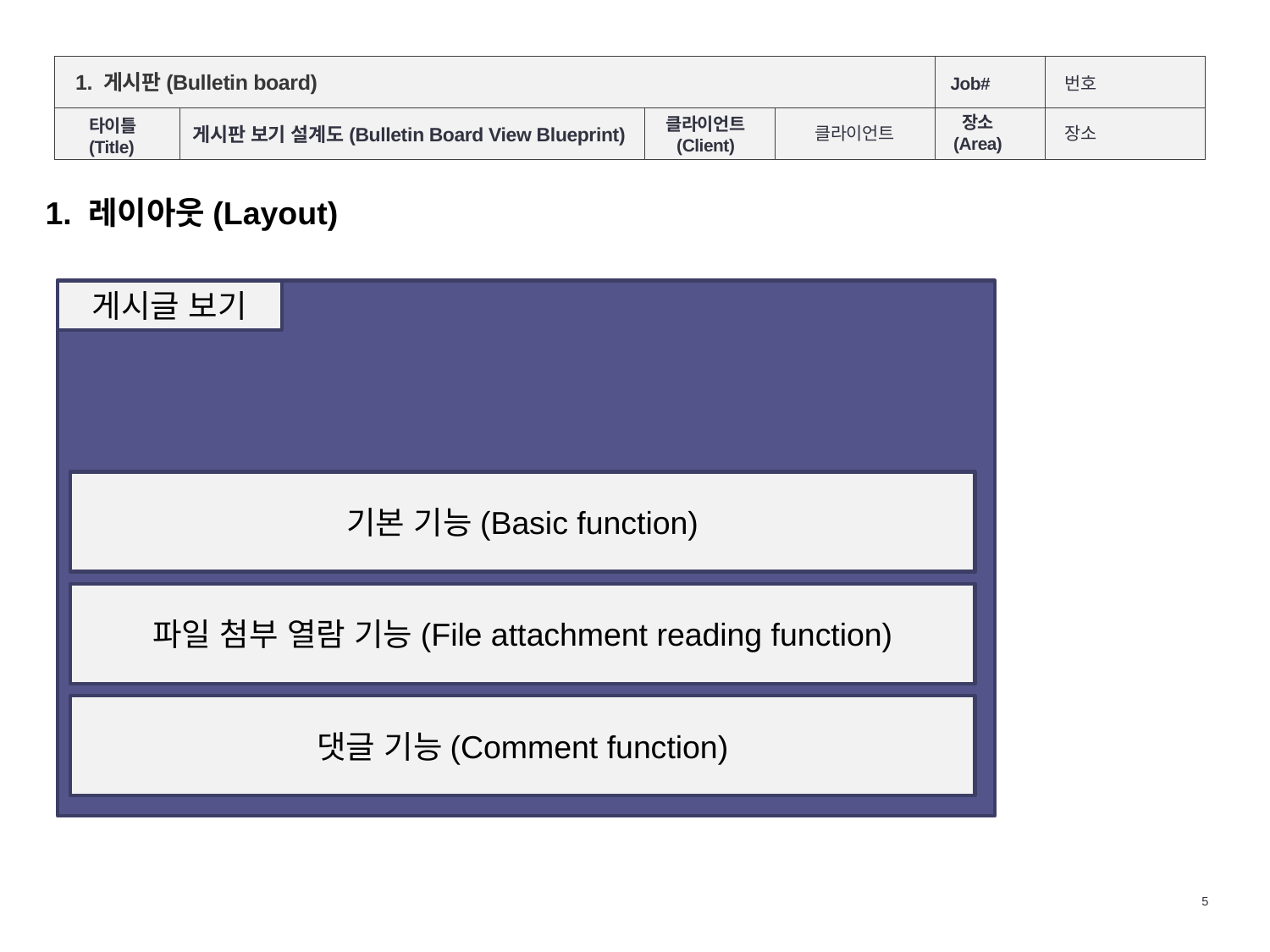

|  |  |  |  |  |  |
| --- | --- | --- | --- | --- | --- |
|  |  |  |  |  |  |
1. 게시판(Bulletin board)
Job#
번호
장소
(Area)
클라이언트
(Client)
타이틀
(Title)
게시판 보기 설계도(Bulletin Board View Blueprint)
클라이언트
장소
1. 레이아웃(Layout)

게시글 보기
기본 기능(Basic function)
파일 첨부 열람 기능(File attachment reading function)
댓글 기능(Comment function)
5